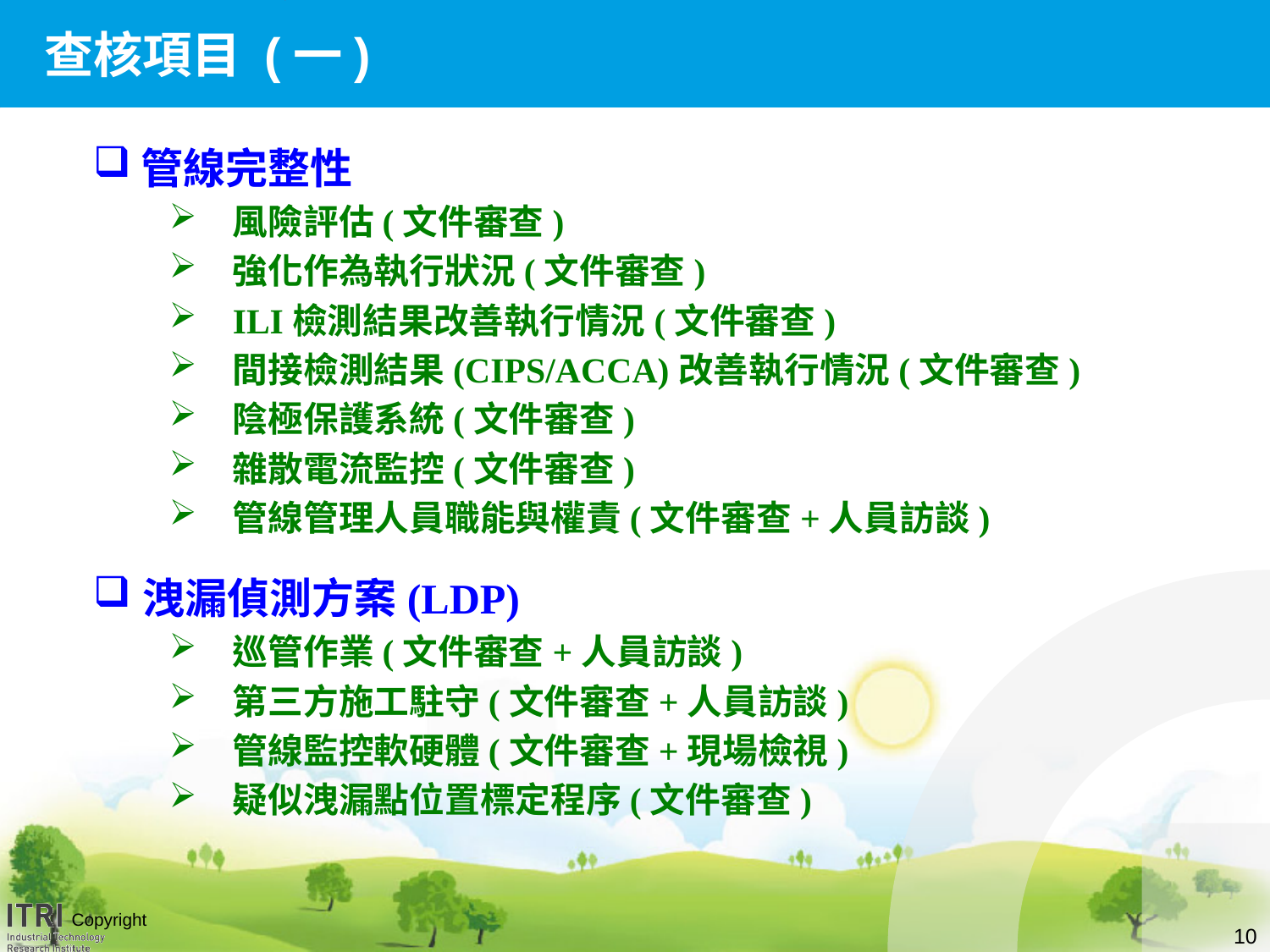

# 查核項目 (一)
管線完整性
風險評估(文件審查)
強化作為執行狀況(文件審查)
ILI檢測結果改善執行情況(文件審查)
間接檢測結果(CIPS/ACCA)改善執行情況(文件審查)
陰極保護系統(文件審查)
雜散電流監控(文件審查)
管線管理人員職能與權責(文件審查+人員訪談)
洩漏偵測方案(LDP)
巡管作業(文件審查+人員訪談)
第三方施工駐守(文件審查+人員訪談)
管線監控軟硬體(文件審查+現場檢視)
疑似洩漏點位置標定程序(文件審查)
10